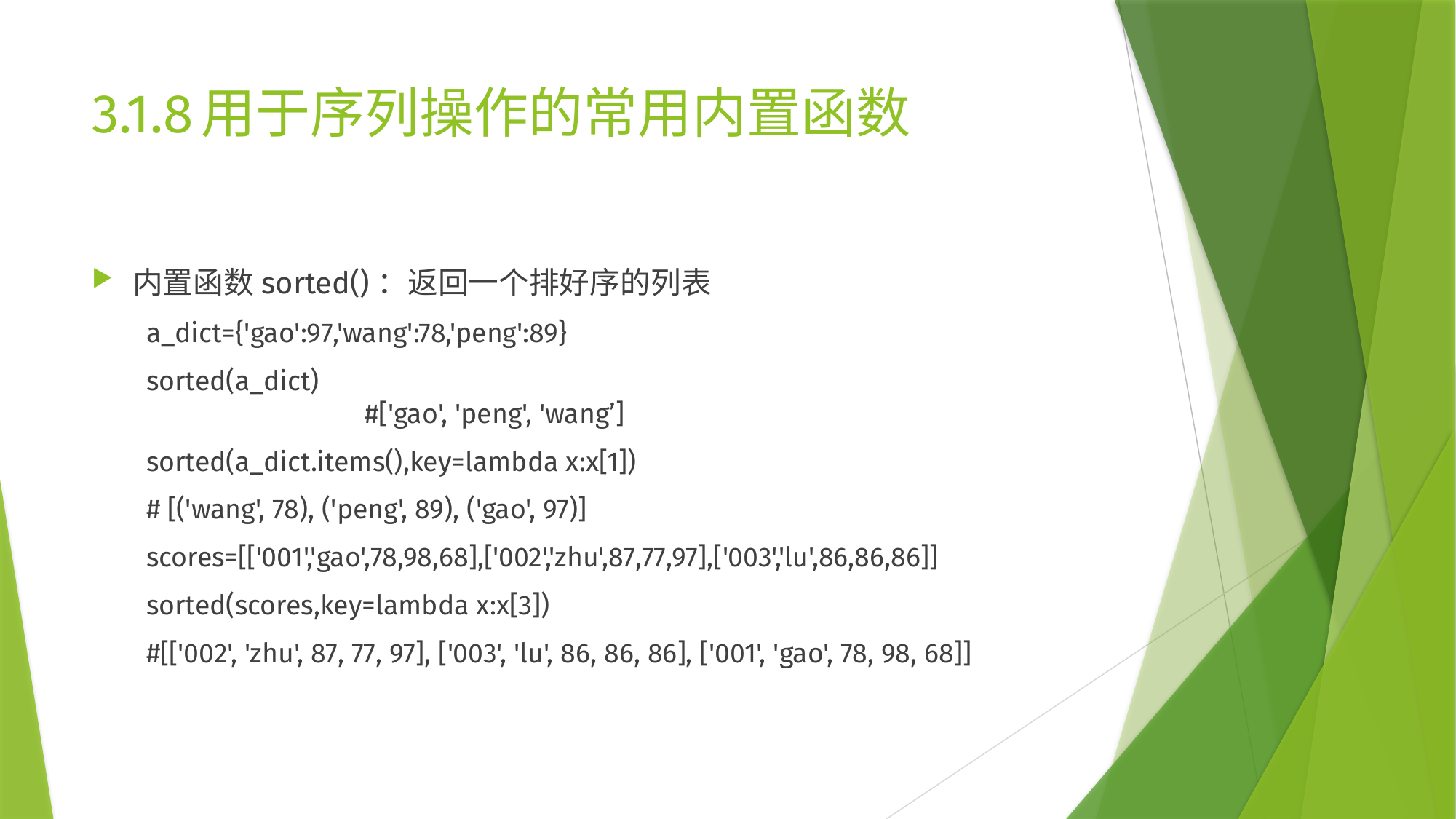

# 3.1.8	用于序列操作的常用内置函数
内置函数sorted()：返回一个排好序的列表
a_dict={'gao':97,'wang':78,'peng':89}
sorted(a_dict)										#['gao', 'peng', 'wang’]
sorted(a_dict.items(),key=lambda x:x[1])
# [('wang', 78), ('peng', 89), ('gao', 97)]
scores=[['001','gao',78,98,68],['002','zhu',87,77,97],['003','lu',86,86,86]]
sorted(scores,key=lambda x:x[3])
#[['002', 'zhu', 87, 77, 97], ['003', 'lu', 86, 86, 86], ['001', 'gao', 78, 98, 68]]